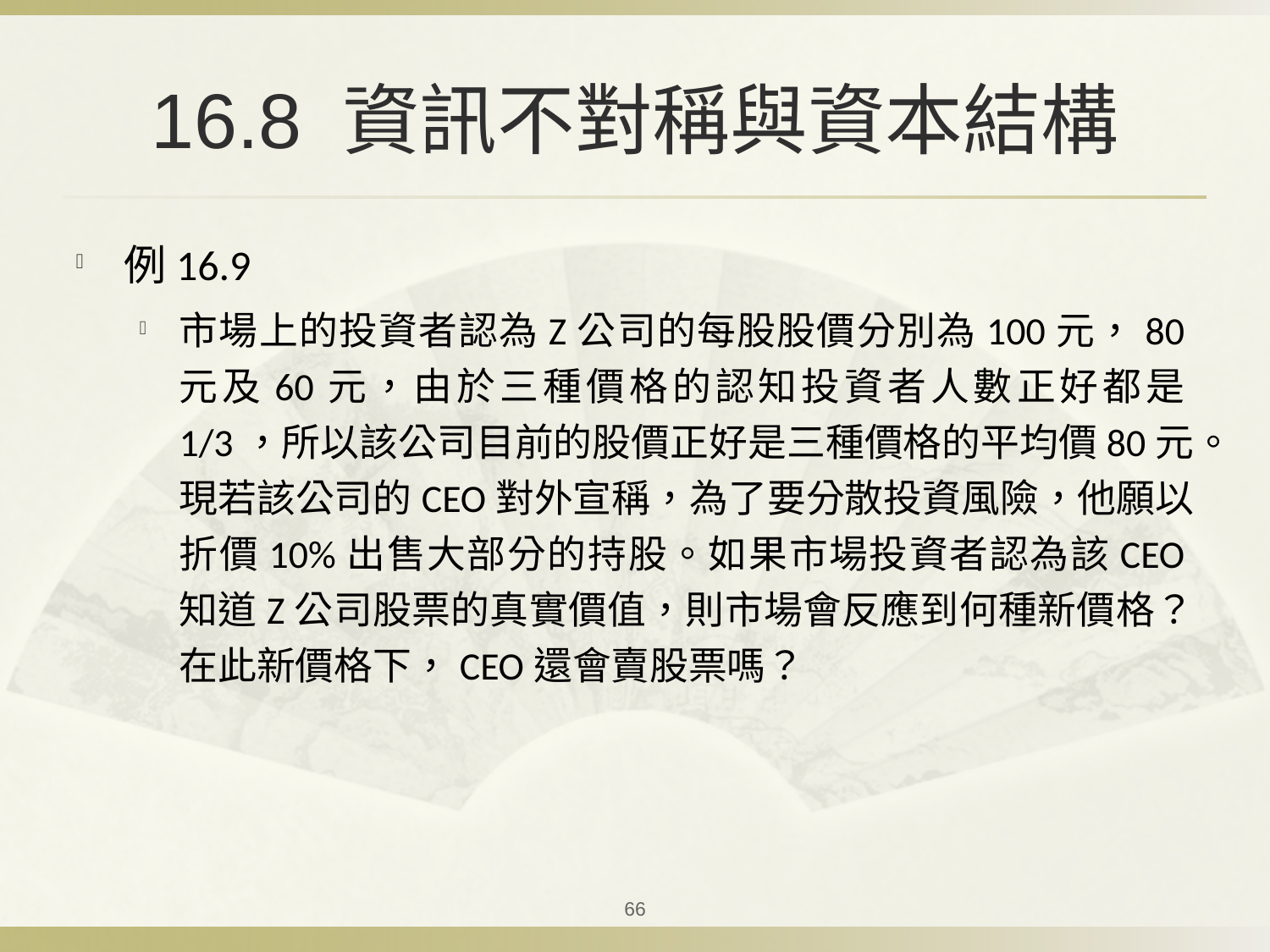

# 16.8 資訊不對稱與資本結構
例16.9
市場上的投資者認為Z公司的每股股價分別為100元，80元及60元，由於三種價格的認知投資者人數正好都是1/3，所以該公司目前的股價正好是三種價格的平均價80元。現若該公司的CEO對外宣稱，為了要分散投資風險，他願以折價10%出售大部分的持股。如果市場投資者認為該CEO知道Z公司股票的真實價值，則市場會反應到何種新價格？在此新價格下，CEO還會賣股票嗎？

66